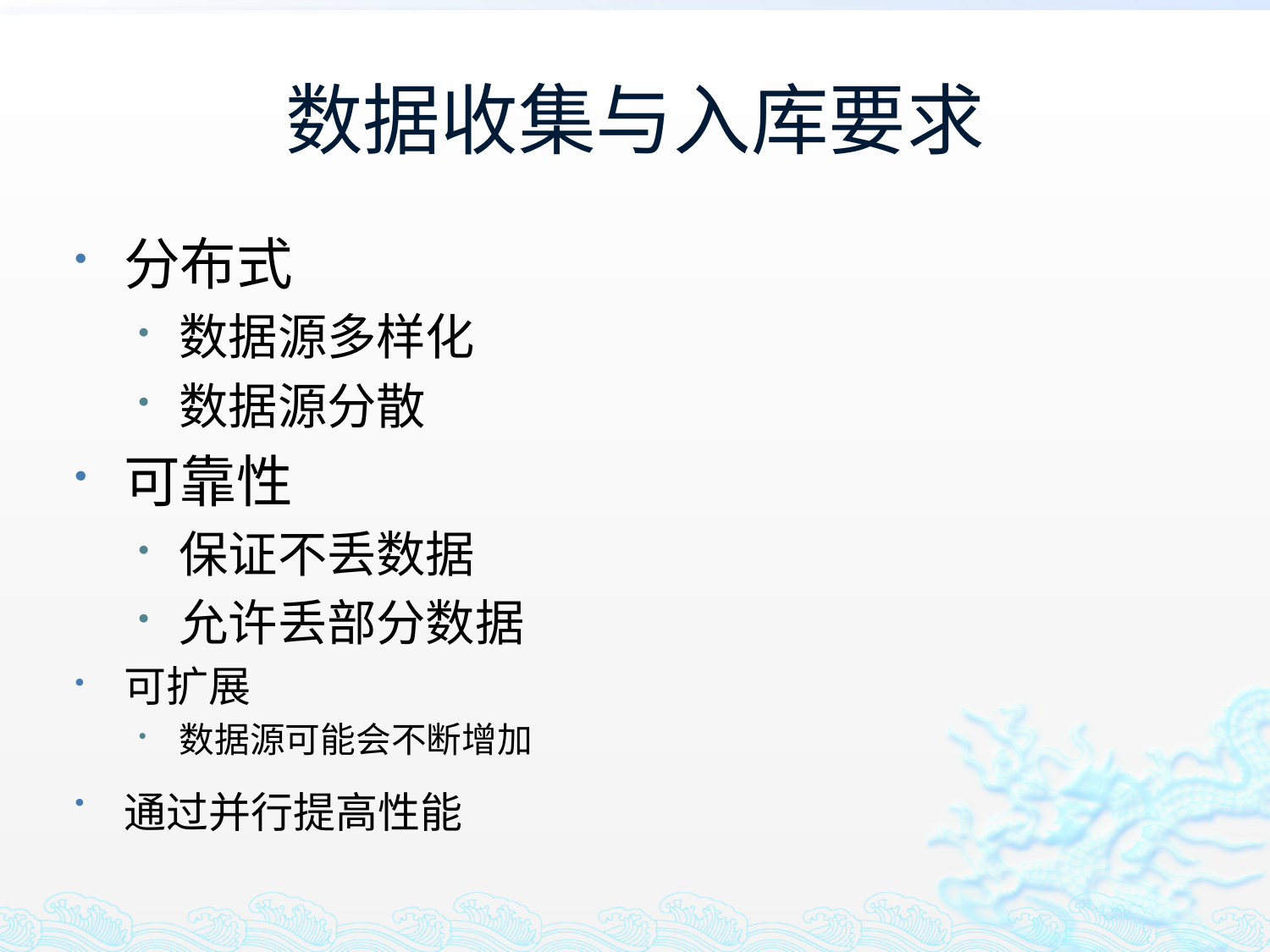

# 数据收集与入库要求
分布式
数据源多样化
数据源分散
可靠性
保证不丢数据
允许丢部分数据
可扩展
数据源可能会不断增加
通过并行提高性能